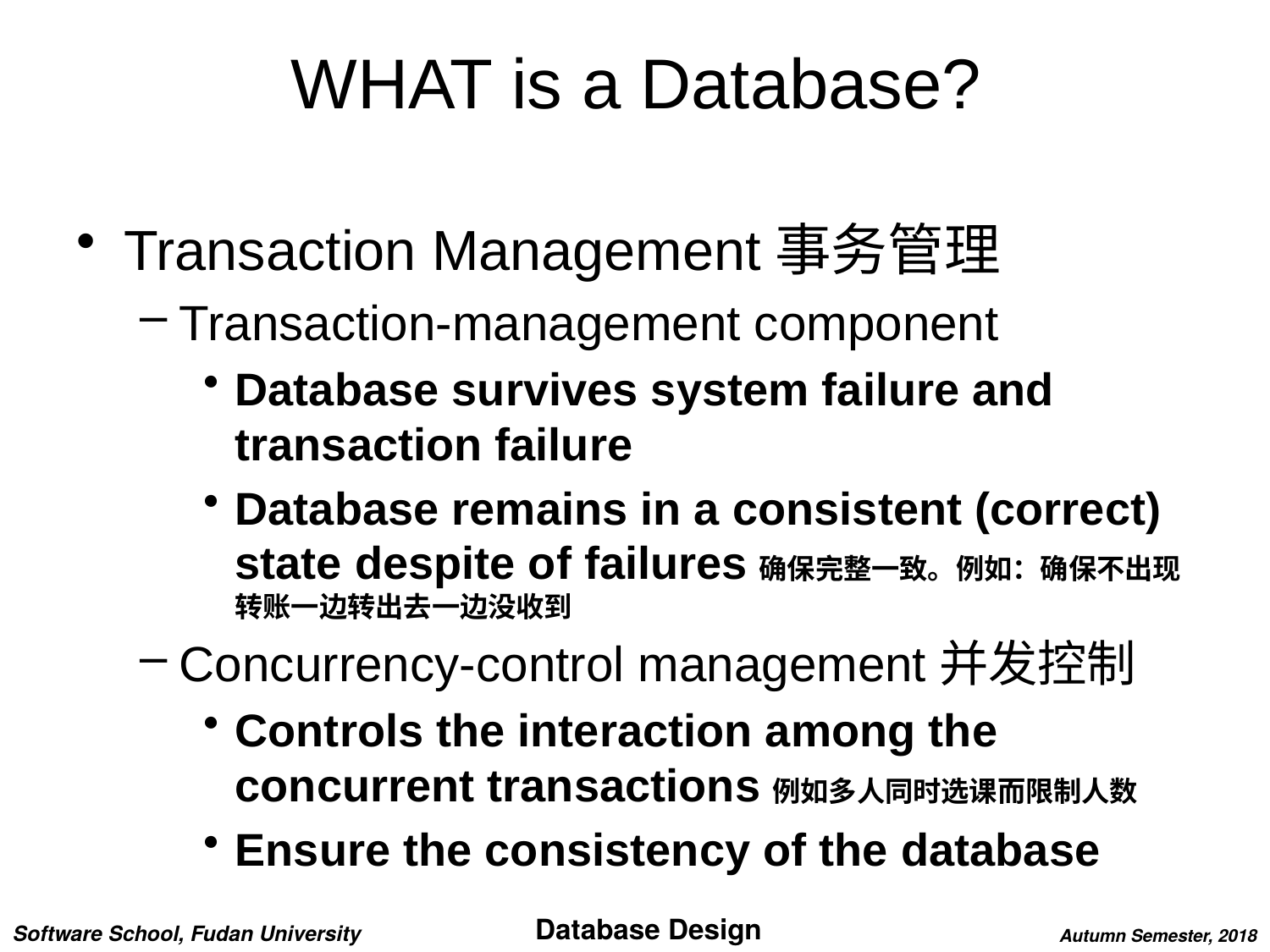

# WHAT is a Database?
Transaction Management事务管理
Transaction-management component
Database survives system failure and transaction failure
Database remains in a consistent (correct) state despite of failures确保完整一致。例如：确保不出现转账一边转出去一边没收到
Concurrency-control management并发控制
Controls the interaction among the concurrent transactions例如多人同时选课而限制人数
Ensure the consistency of the database